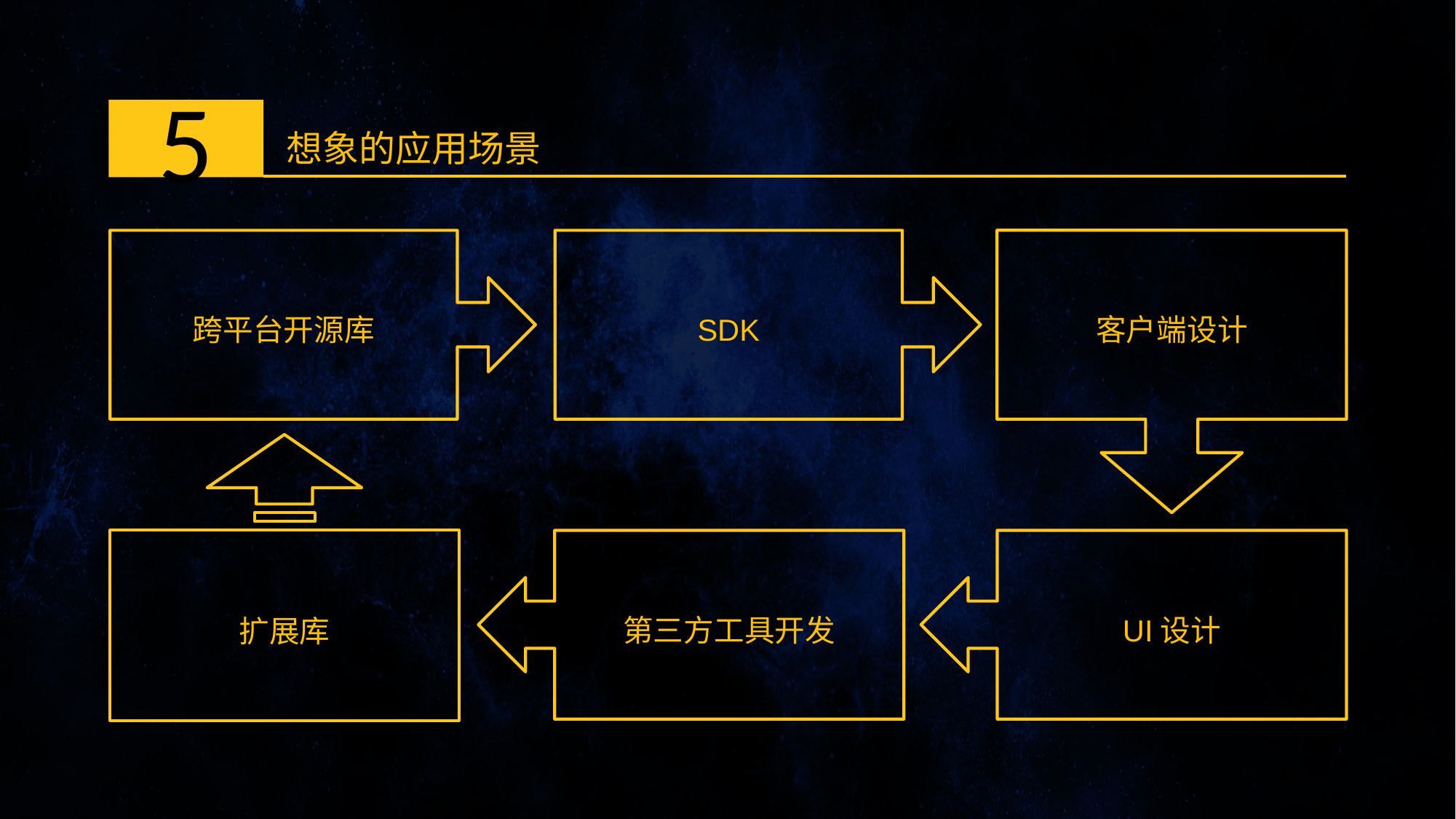

5
想象的应用场景
跨平台开源库
SDK
客户端设计

扩展库
第三方工具开发
UI设计